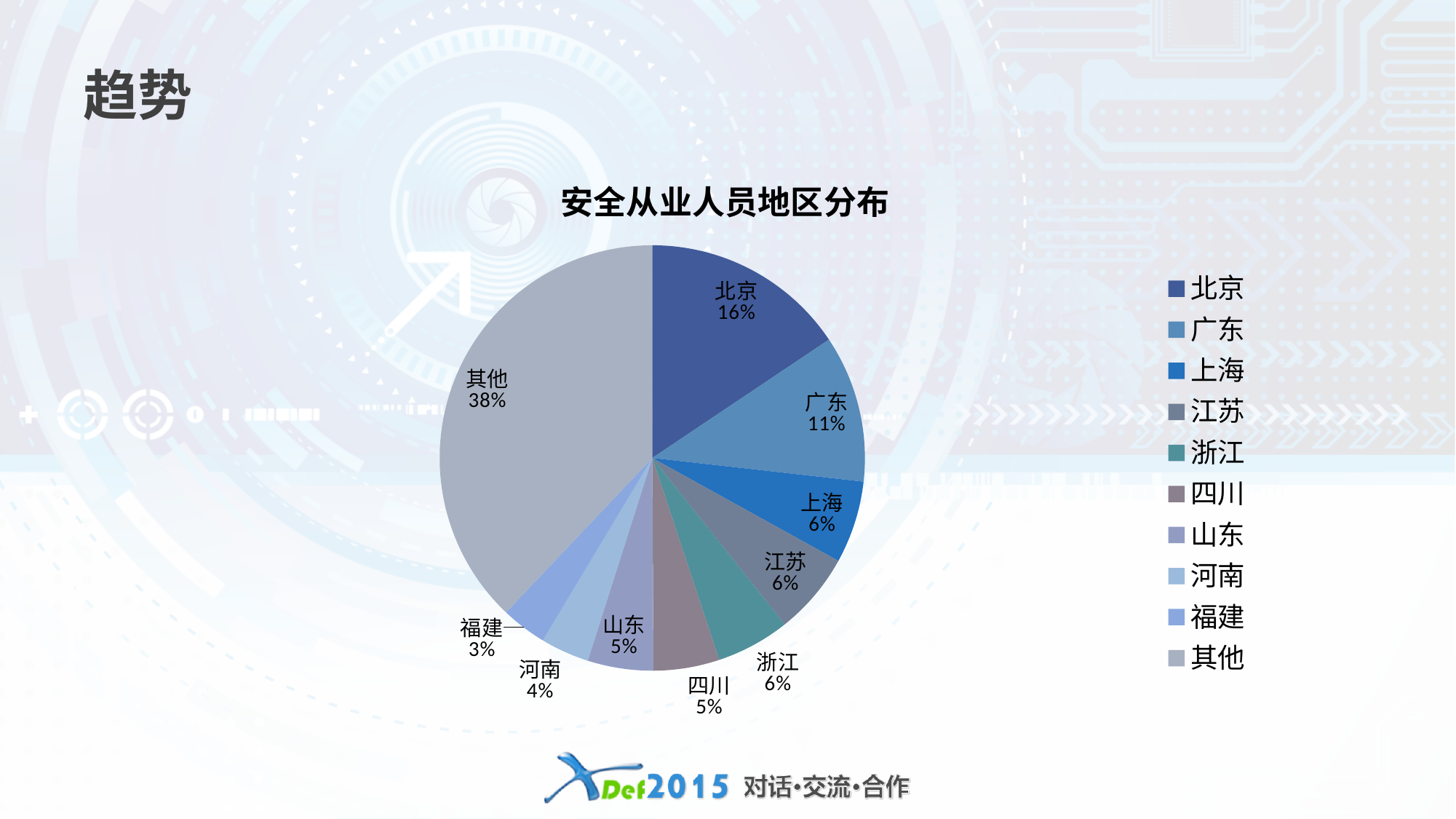

# 趋势

### Chart: 安全从业人员地区分布

| Category | 地区分布 |
|---|---|
| 北京 | 870555.0 |
| 广东 | 623351.0 |
| 上海 | 349112.0 |
| 江苏 | 349112.0 |
| 浙江 | 313111.0 |
| 四川 | 279271.0 |
| 山东 | 278852.0 |
| 河南 | 205944.0 |
| 福建 | 193647.0 |
| 其他 | 2115756.0 |